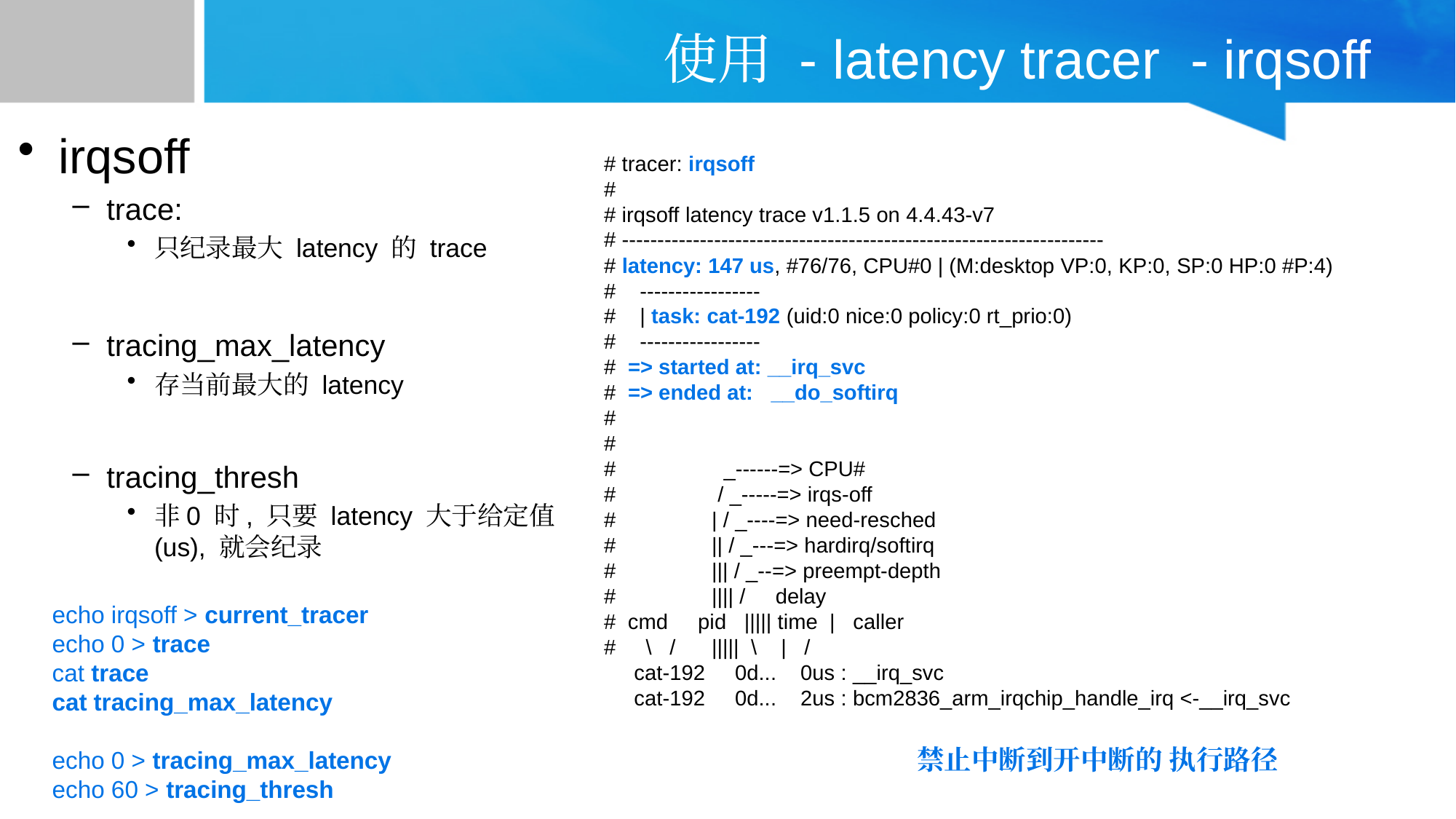

# 使用 - latency tracer  - irqsoff
irqsoff
trace:
只纪录最大 latency 的 trace

tracing_max_latency
存当前最大的 latency

tracing_thresh
非0 时, 只要 latency 大于给定值(us), 就会纪录
# tracer: irqsoff
#
# irqsoff latency trace v1.1.5 on 4.4.43-v7
# --------------------------------------------------------------------
# latency: 147 us, #76/76, CPU#0 | (M:desktop VP:0, KP:0, SP:0 HP:0 #P:4)
#    -----------------
#    | task: cat-192 (uid:0 nice:0 policy:0 rt_prio:0)
#    -----------------
#  => started at: __irq_svc
#  => ended at:   __do_softirq
#
#
#                  _------=> CPU#
#                 / _-----=> irqs-off
#                | / _----=> need-resched
#                || / _---=> hardirq/softirq
#                ||| / _--=> preempt-depth
#                |||| /     delay
#  cmd     pid   ||||| time  |   caller
#     \   /      |||||  \    |   /
     cat-192     0d...    0us : __irq_svc
     cat-192     0d...    2us : bcm2836_arm_irqchip_handle_irq <-__irq_svc
echo irqsoff > current_tracer
echo 0 > trace
cat trace
cat tracing_max_latency

echo 0 > tracing_max_latency
echo 60 > tracing_thresh
禁止中断到开中断的 执行路径